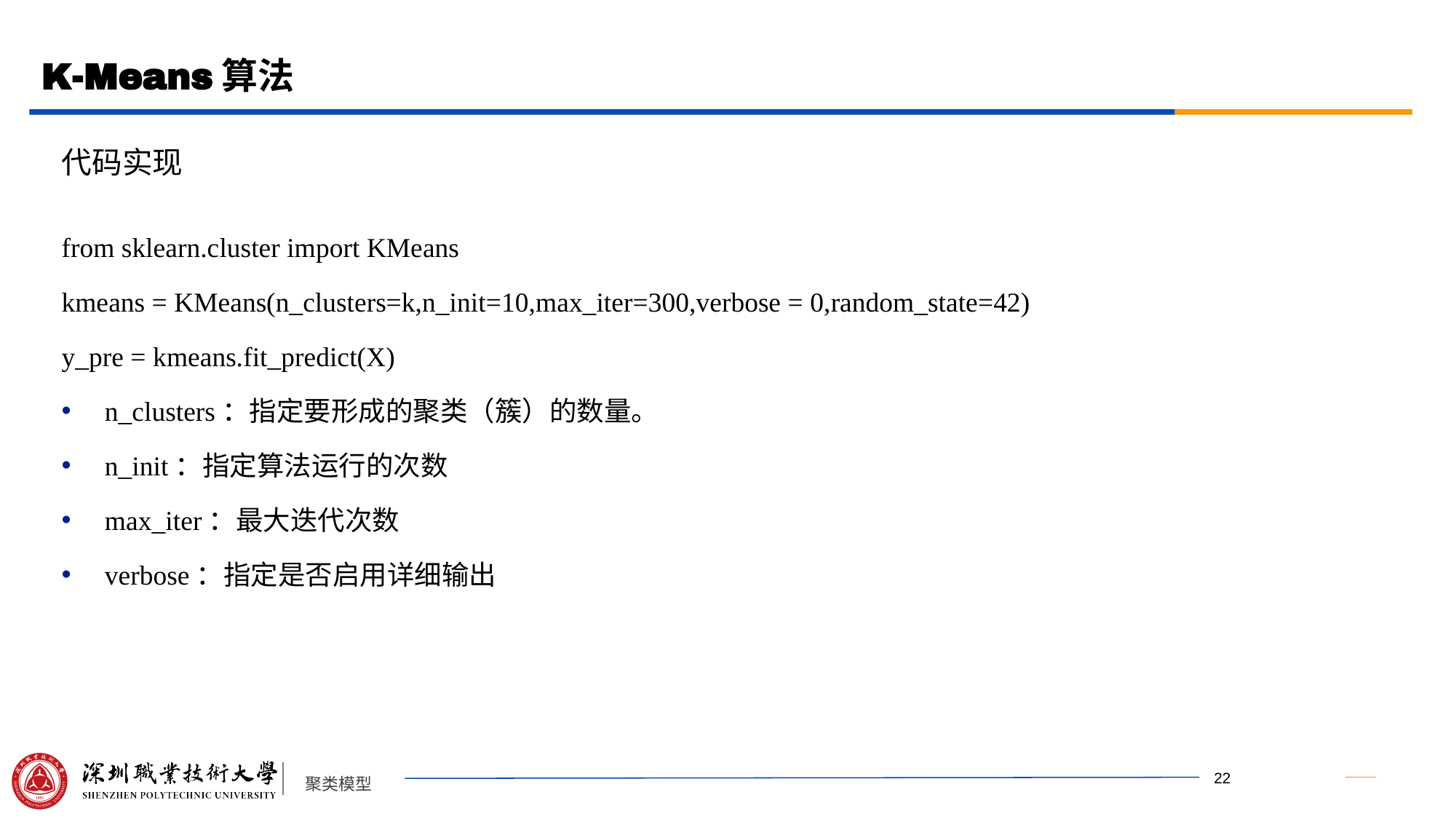

# K-Means算法
代码实现
from sklearn.cluster import KMeans
kmeans = KMeans(n_clusters=k,n_init=10,max_iter=300,verbose = 0,random_state=42)
y_pre = kmeans.fit_predict(X)
n_clusters：指定要形成的聚类（簇）的数量。
n_init：指定算法运行的次数
max_iter：最大迭代次数
verbose：指定是否启用详细输出